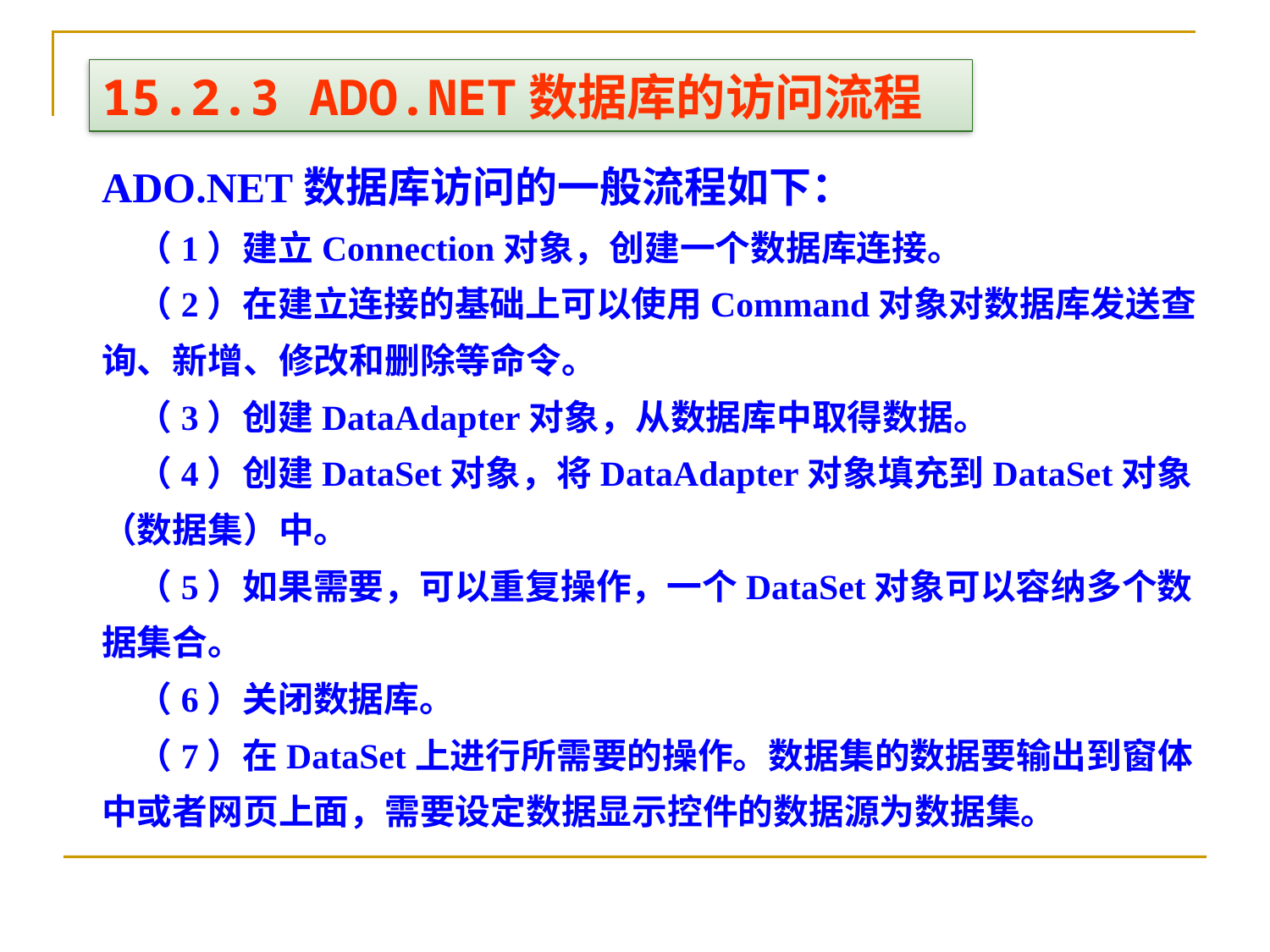

15.2.3 ADO.NET数据库的访问流程
ADO.NET数据库访问的一般流程如下：
　（1）建立Connection对象，创建一个数据库连接。
　（2）在建立连接的基础上可以使用Command对象对数据库发送查询、新增、修改和删除等命令。
　（3）创建DataAdapter对象，从数据库中取得数据。
　（4）创建DataSet对象，将DataAdapter对象填充到DataSet对象（数据集）中。
　（5）如果需要，可以重复操作，一个DataSet对象可以容纳多个数据集合。
　（6）关闭数据库。
　（7）在DataSet上进行所需要的操作。数据集的数据要输出到窗体中或者网页上面，需要设定数据显示控件的数据源为数据集。